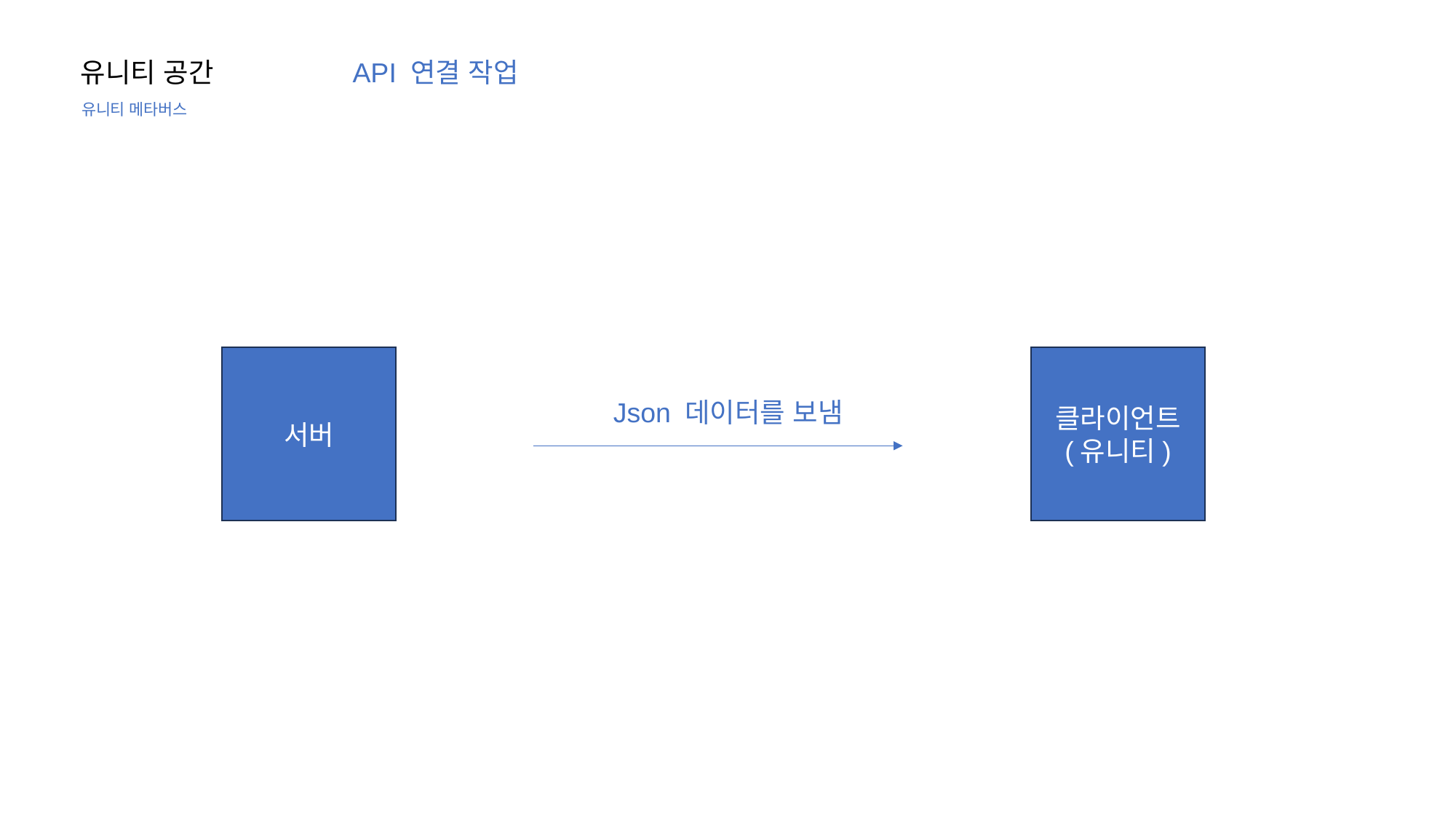

유니티 공간
API 연결 작업
유니티 메타버스
클라이언트
(유니티)
서버
Json 데이터를 보냄